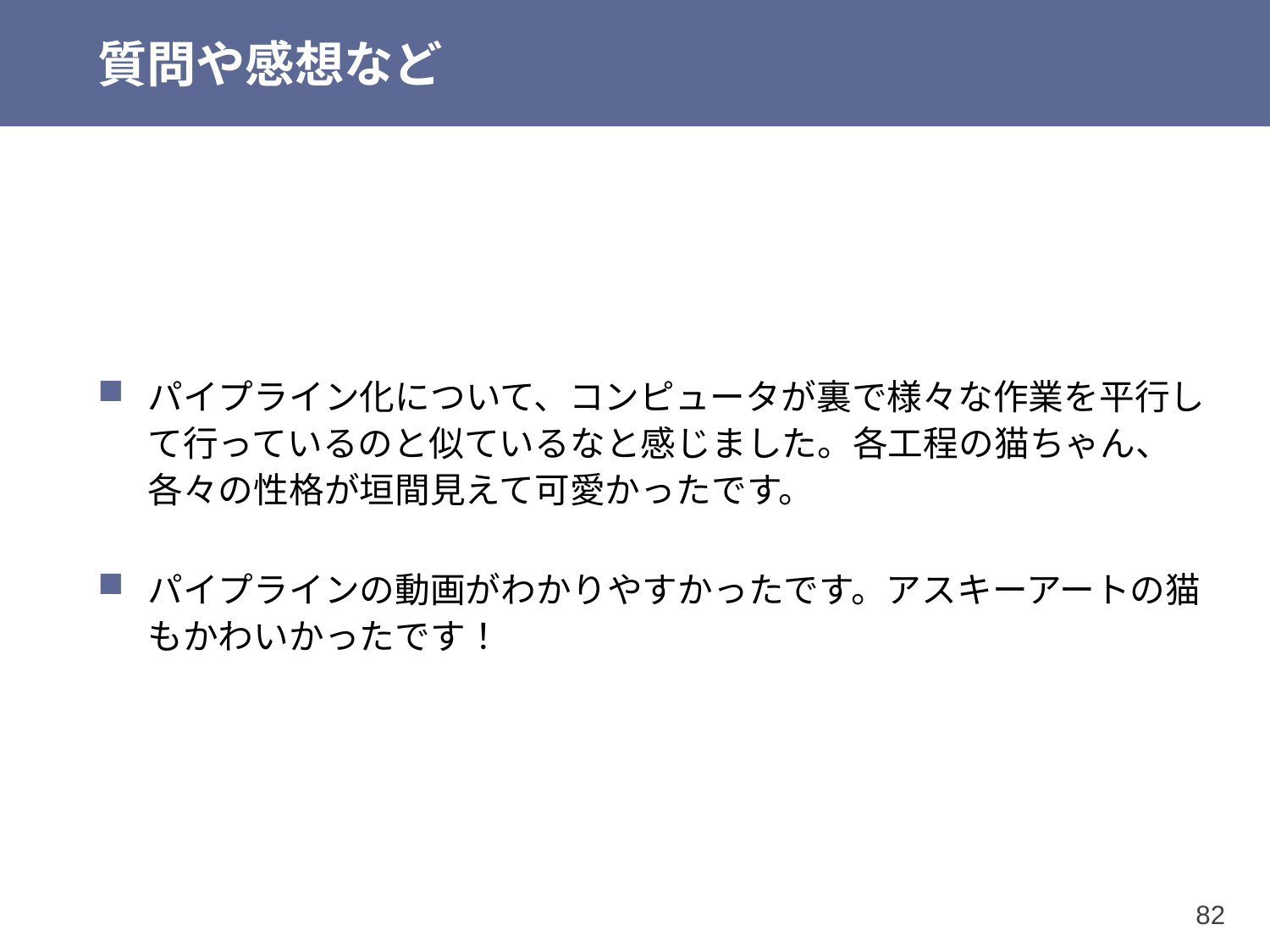

# 質問や感想など
パイプライン化について、コンピュータが裏で様々な作業を平行して行っているのと似ているなと感じました。各工程の猫ちゃん、各々の性格が垣間見えて可愛かったです。
パイプラインの動画がわかりやすかったです。アスキーアートの猫もかわいかったです！